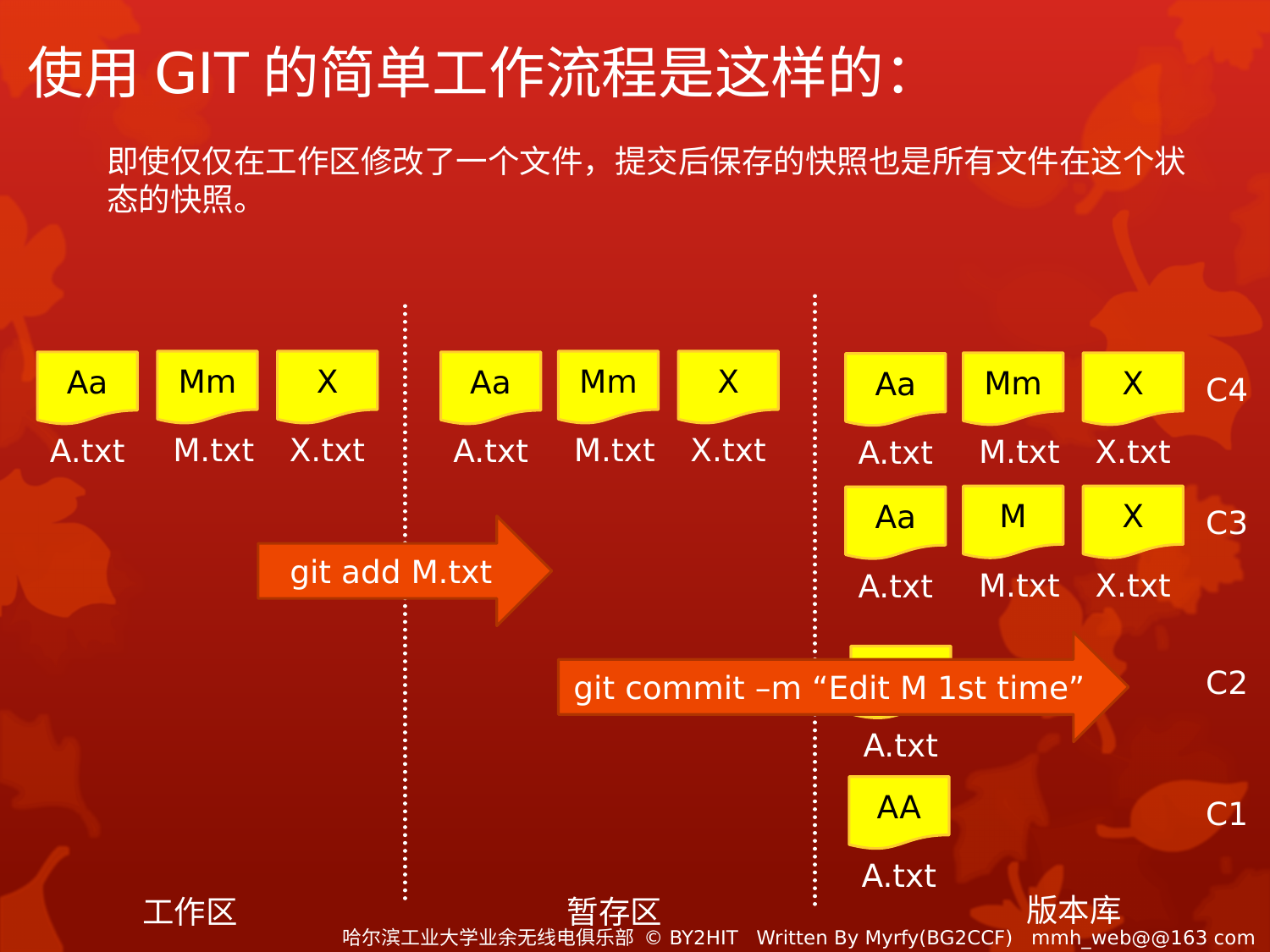

# 使用GIT的简单工作流程是这样的：
即使仅仅在工作区修改了一个文件，提交后保存的快照也是所有文件在这个状态的快照。
Mm
M.txt
X
X.txt
Mm
M.txt
X
X.txt
Aa
A.txt
Aa
A.txt
Mm
M.txt
X
X.txt
Aa
A.txt
C4
M
M.txt
X
X.txt
Aa
A.txt
C3
git add M.txt
git commit –m “Edit M 1st time”
Aa
A.txt
C2
AA
A.txt
C1
版本库
工作区
暂存区